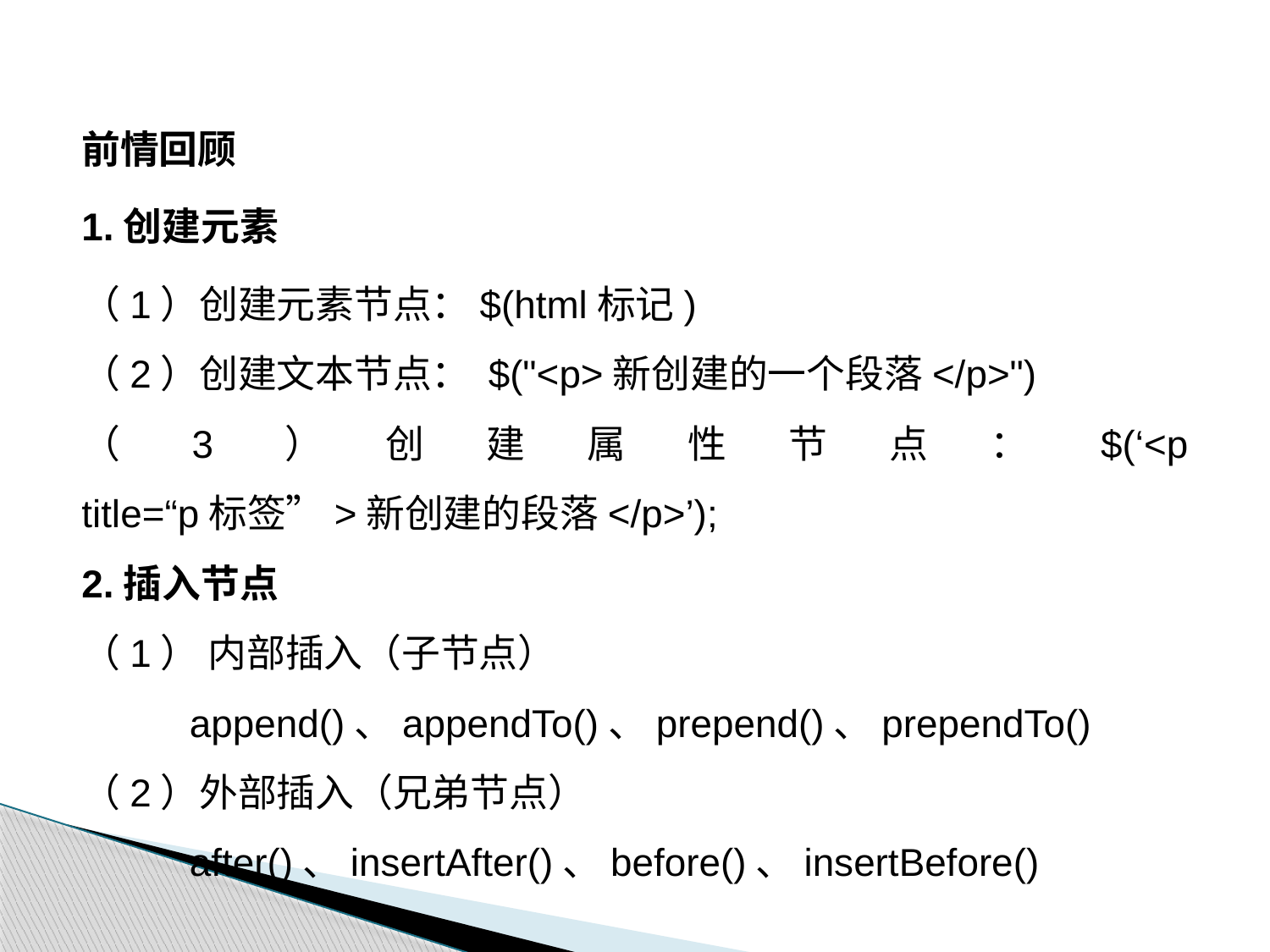

前情回顾
1.创建元素
（1）创建元素节点：$(html标记)
（2）创建文本节点： $("<p>新创建的一个段落</p>")
（3）创建属性节点：$(‘<p title=“p标签”>新创建的段落</p>’);
2.插入节点
（1） 内部插入（子节点）
          append()、appendTo()、prepend()、prependTo()
（2）外部插入（兄弟节点）
          after()、insertAfter()、before()、insertBefore()